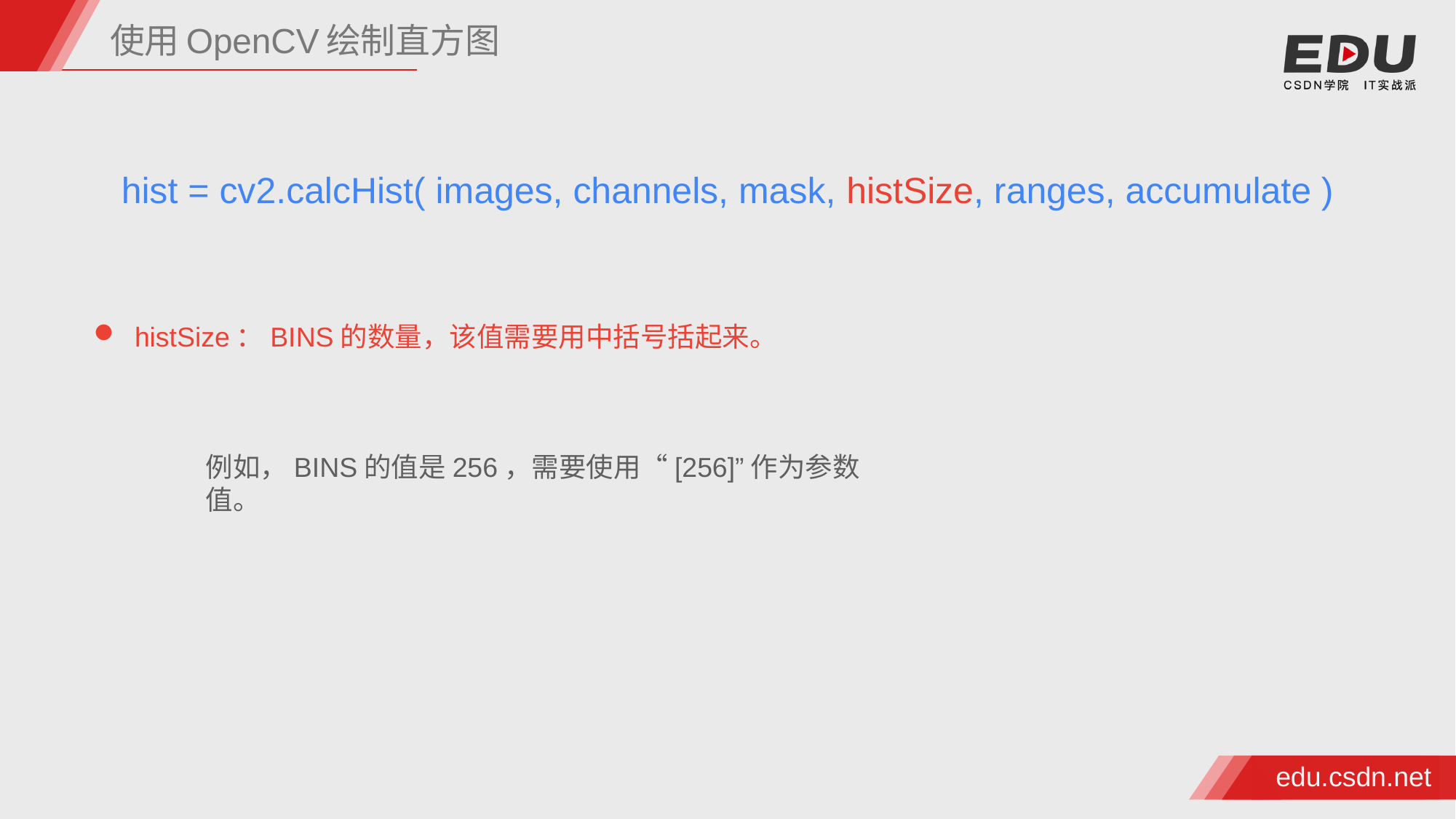

使用OpenCV绘制直方图
hist = cv2.calcHist( images, channels, mask, histSize, ranges, accumulate )
histSize：BINS的数量，该值需要用中括号括起来。
例如，BINS的值是256，需要使用“[256]”作为参数值。